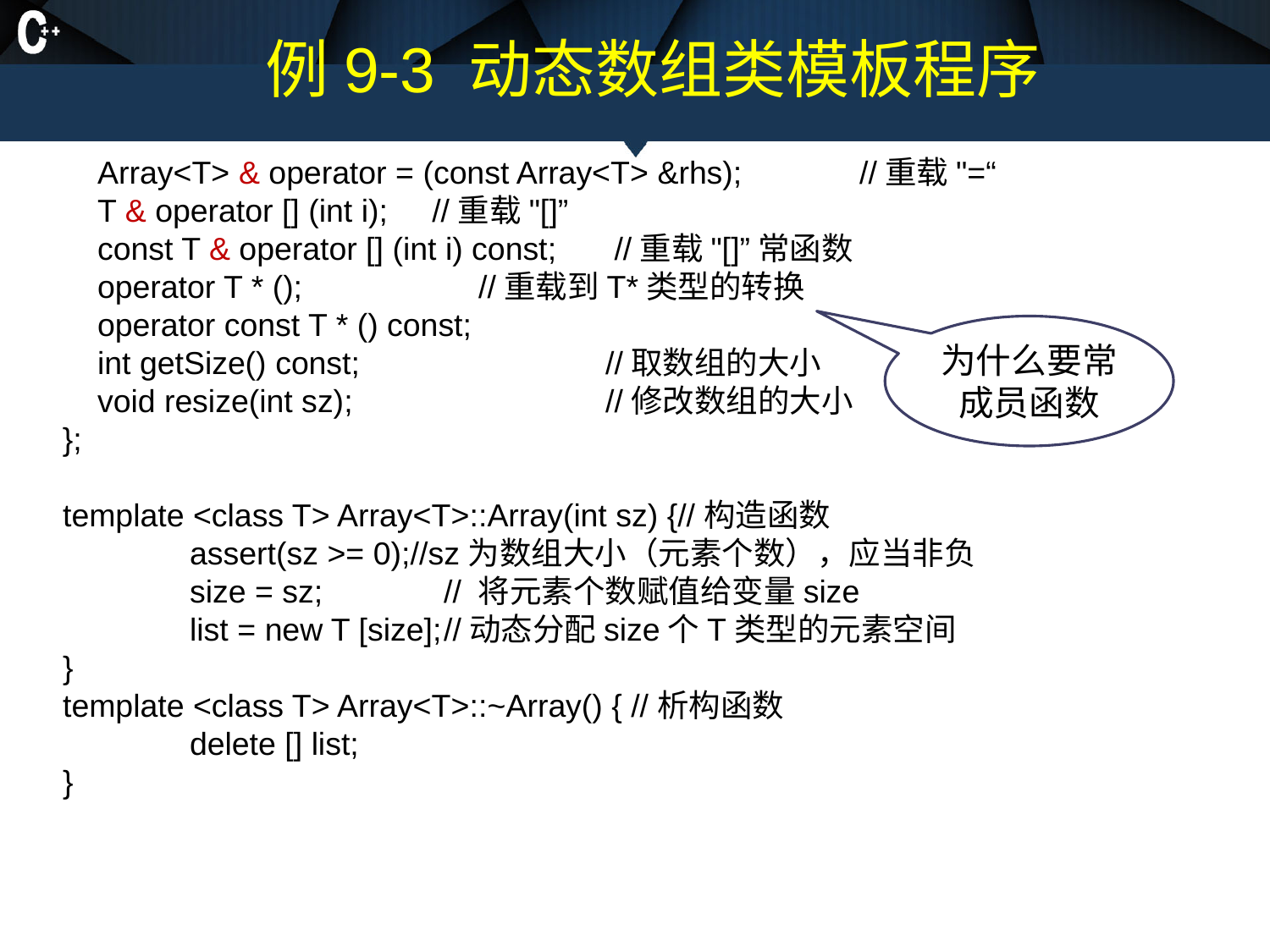

# 例9-3 动态数组类模板程序
	Array<T> & operator = (const Array<T> &rhs); 	//重载"=“
	T & operator [] (int i);     //重载"[]”
	const T & operator [] (int i) const;	 //重载"[]”常函数
	operator T * ();		//重载到T*类型的转换
	operator const T * () const;
	int getSize() const;		//取数组的大小
	void resize(int sz);		//修改数组的大小
};

template <class T> Array<T>::Array(int sz) {//构造函数
	assert(sz >= 0);//sz为数组大小（元素个数），应当非负
	size = sz;	// 将元素个数赋值给变量size
	list = new T [size];	//动态分配size个T类型的元素空间
}
template <class T> Array<T>::~Array() { //析构函数
	delete [] list;
}

为什么要常成员函数